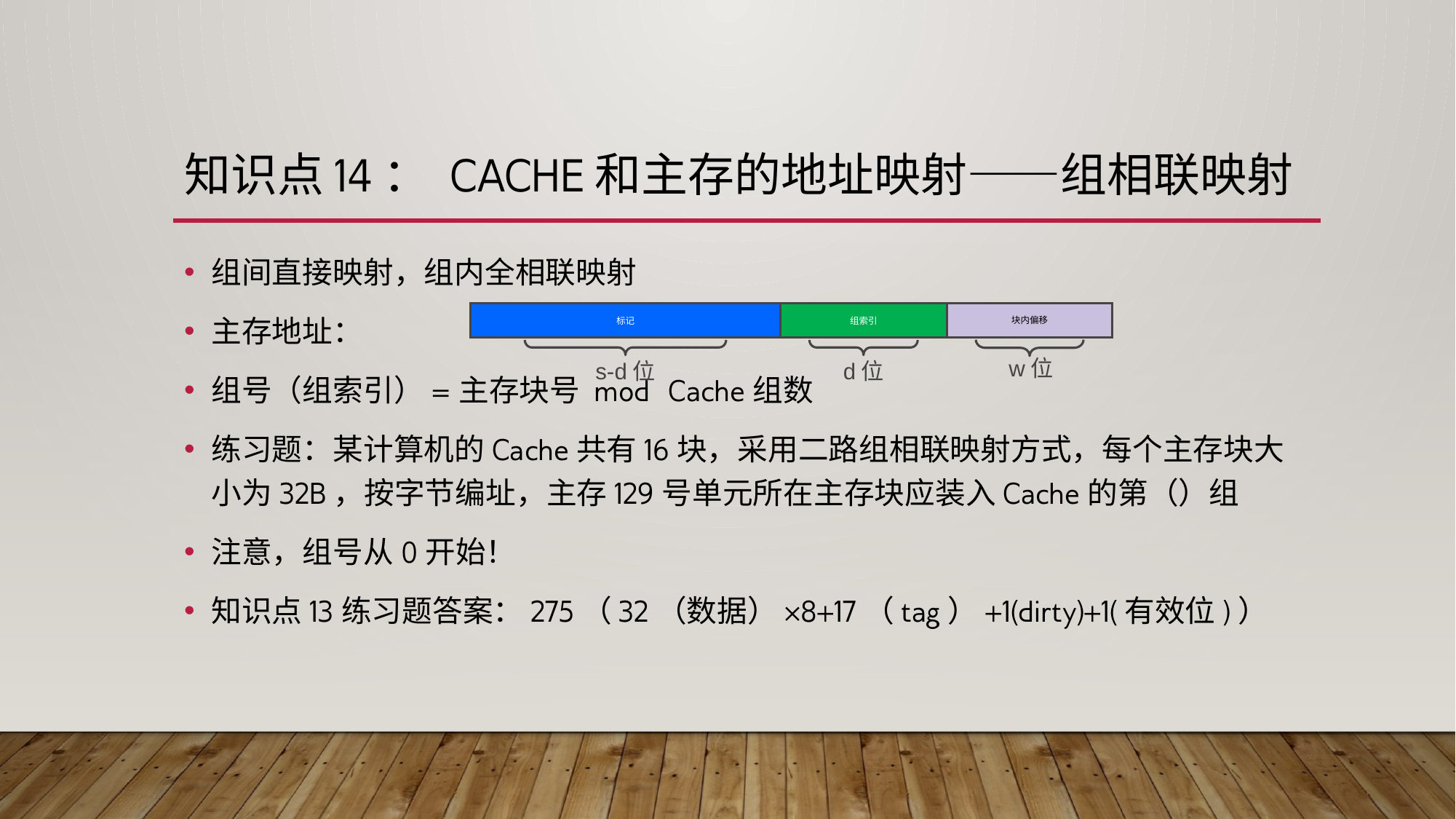

# 知识点14： Cache和主存的地址映射——组相联映射
组间直接映射，组内全相联映射
主存地址：
组号（组索引）=主存块号 mod  Cache组数
练习题：某计算机的Cache共有16块，采用二路组相联映射方式，每个主存块大小为32B，按字节编址，主存129号单元所在主存块应装入Cache的第（）组
注意，组号从0开始！
知识点13练习题答案：275（32（数据）×8+17（tag）+1(dirty)+1(有效位)）

标记
组索引
块内偏移
w位
d位
s-d位